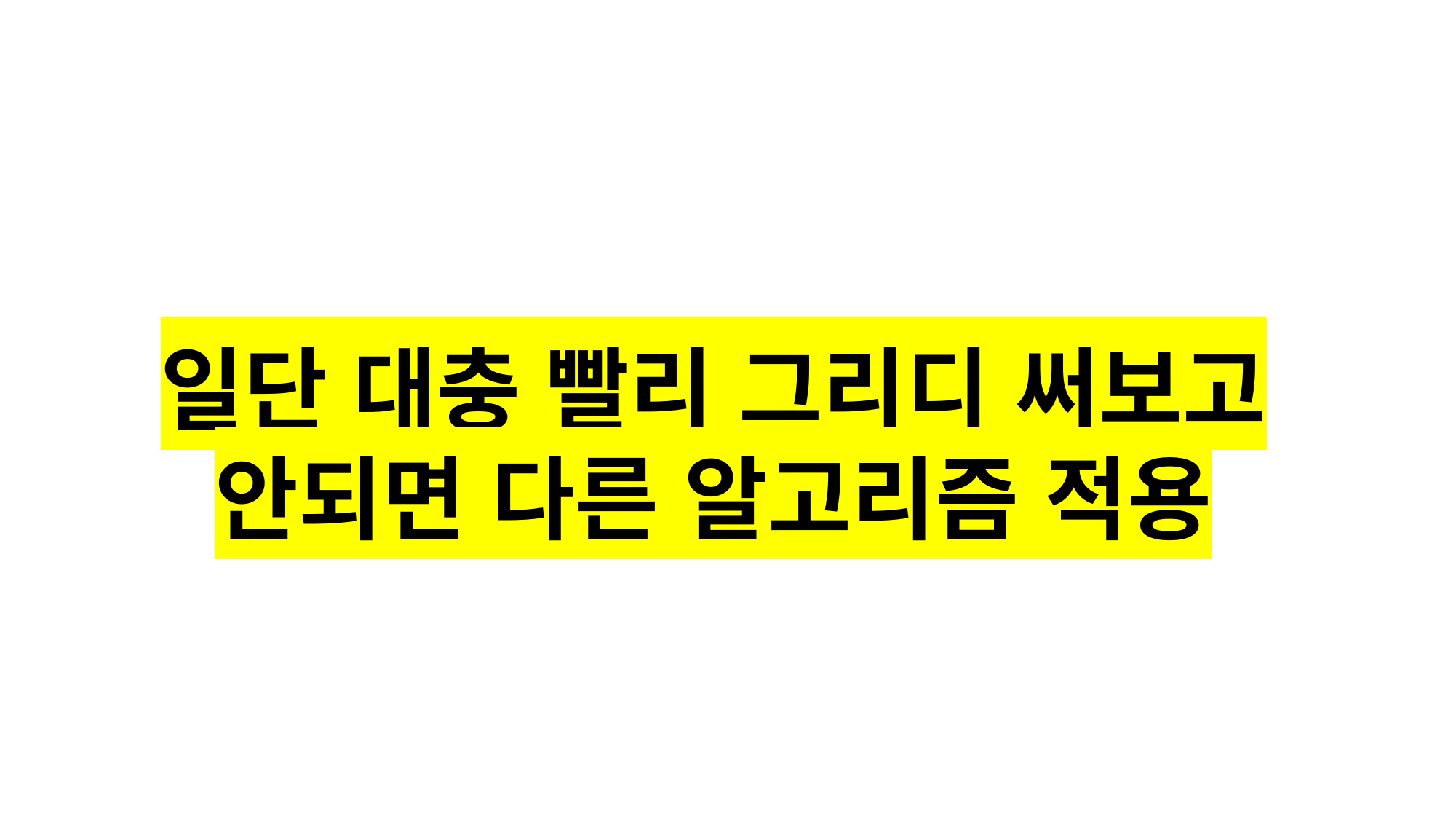

일단 대충 빨리 그리디 써보고 안되면 다른 알고리즘 적용